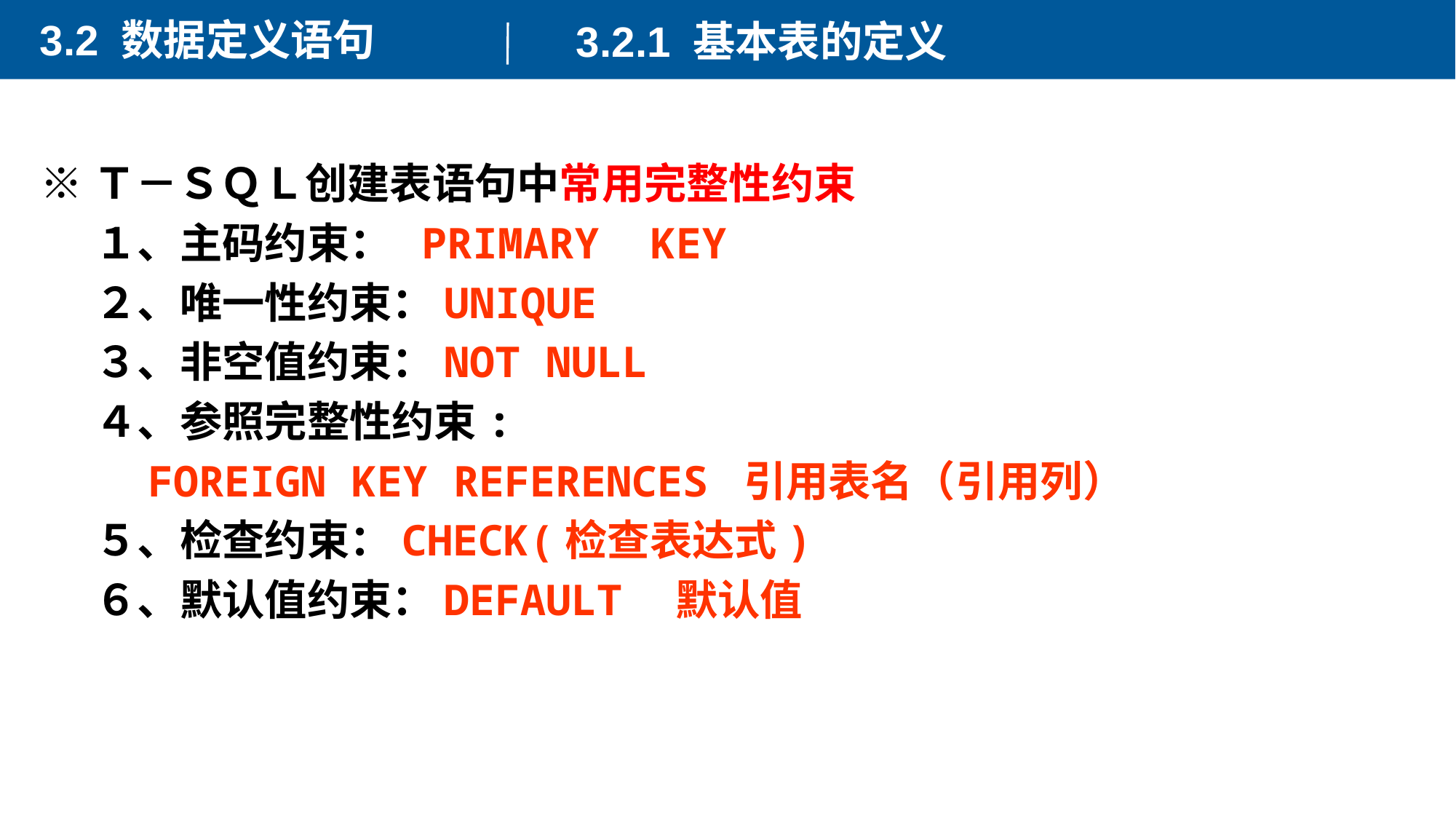

3.2 数据定义语句
3.2.1 基本表的定义
※Ｔ－ＳＱＬ创建表语句中常用完整性约束
１、主码约束：  PRIMARY  KEY
２、唯一性约束：UNIQUE
３、非空值约束：NOT NULL
４、参照完整性约束:
　FOREIGN KEY REFERENCES 引用表名（引用列）
５、检查约束：CHECK(检查表达式)
６、默认值约束：DEFAULT　默认值